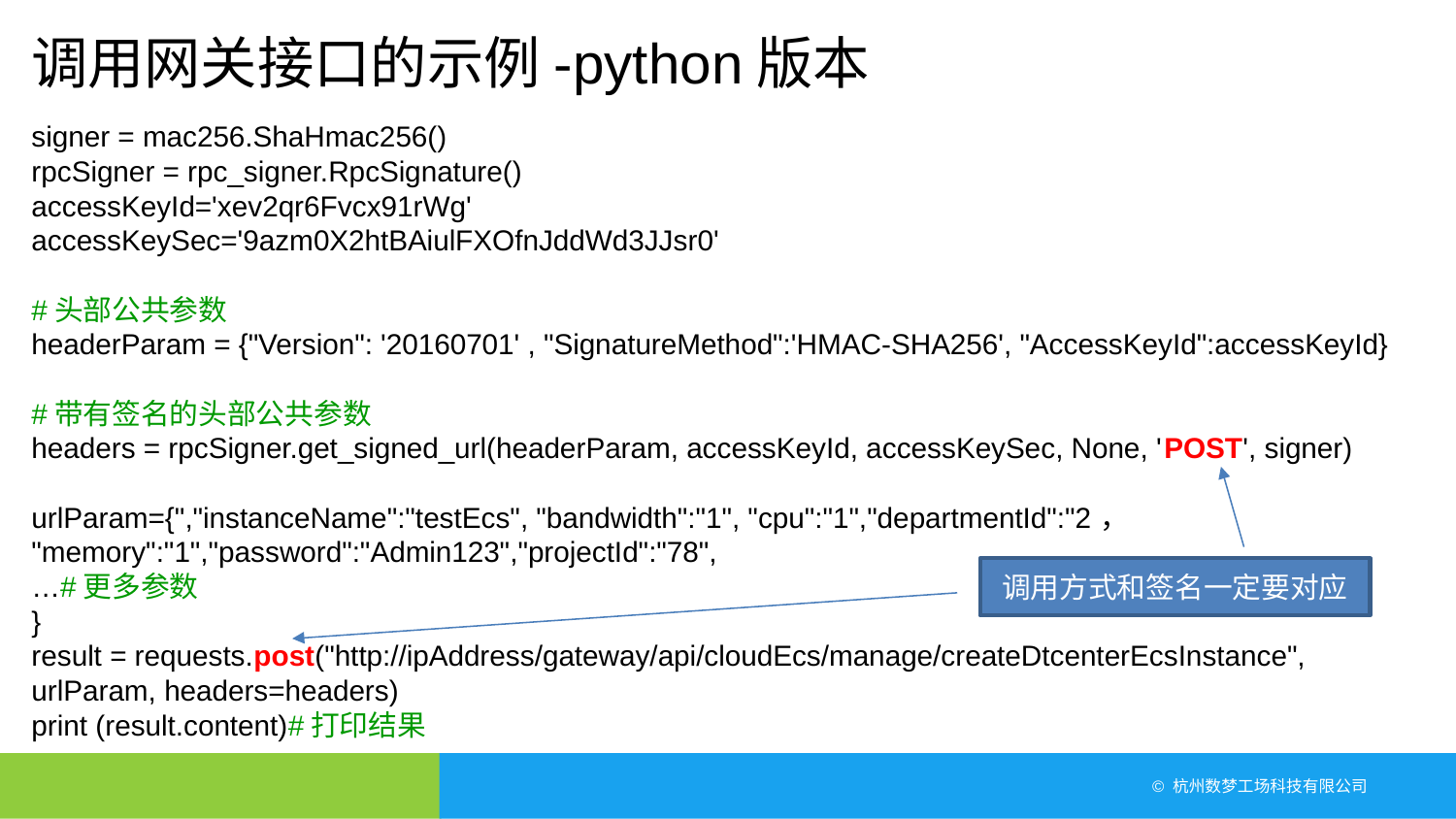

调用网关接口的示例-python版本
signer = mac256.ShaHmac256()
rpcSigner = rpc_signer.RpcSignature()
accessKeyId='xev2qr6Fvcx91rWg'
accessKeySec='9azm0X2htBAiulFXOfnJddWd3JJsr0'

#头部公共参数
headerParam = {"Version": '20160701' , "SignatureMethod":'HMAC-SHA256', "AccessKeyId":accessKeyId}

#带有签名的头部公共参数
headers = rpcSigner.get_signed_url(headerParam, accessKeyId, accessKeySec, None, 'POST', signer)

urlParam={","instanceName":"testEcs", "bandwidth":"1", "cpu":"1","departmentId":"2，
"memory":"1","password":"Admin123","projectId":"78",
…#更多参数
}
result = requests.post("http://ipAddress/gateway/api/cloudEcs/manage/createDtcenterEcsInstance",
urlParam, headers=headers)
print (result.content)#打印结果
调用方式和签名一定要对应